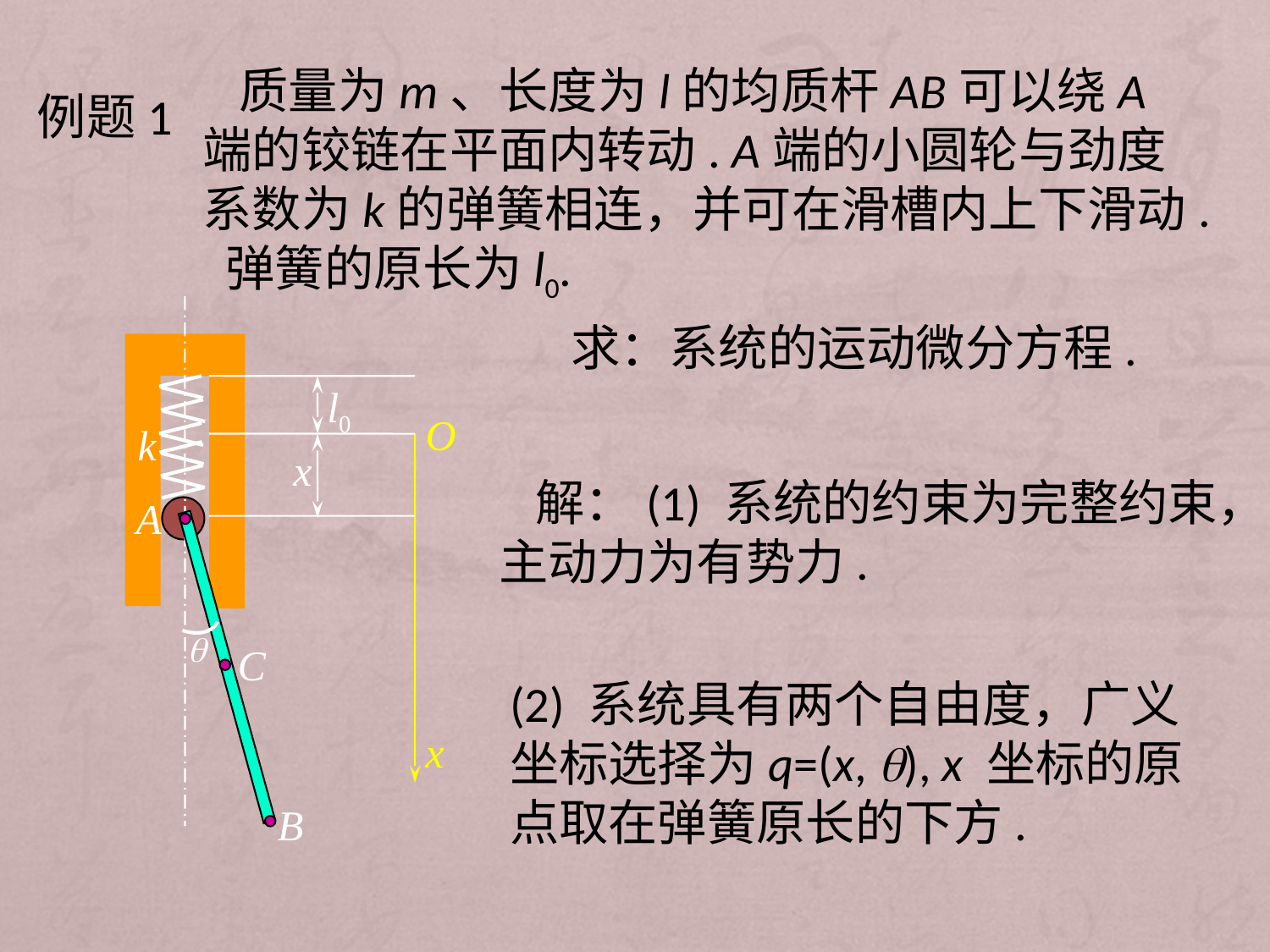

质量为m、长度为l的均质杆AB可以绕A端的铰链在平面内转动. A端的小圆轮与劲度系数为k的弹簧相连，并可在滑槽内上下滑动. 弹簧的原长为l0.
例题1

l0

O
k

x
A

θ
C

x
B

求：系统的运动微分方程.
    解：(1) 系统的约束为完整约束，主动力为有势力.
(2) 系统具有两个自由度，广义坐标选择为q=(x, θ), x 坐标的原点取在弹簧原长的下方.